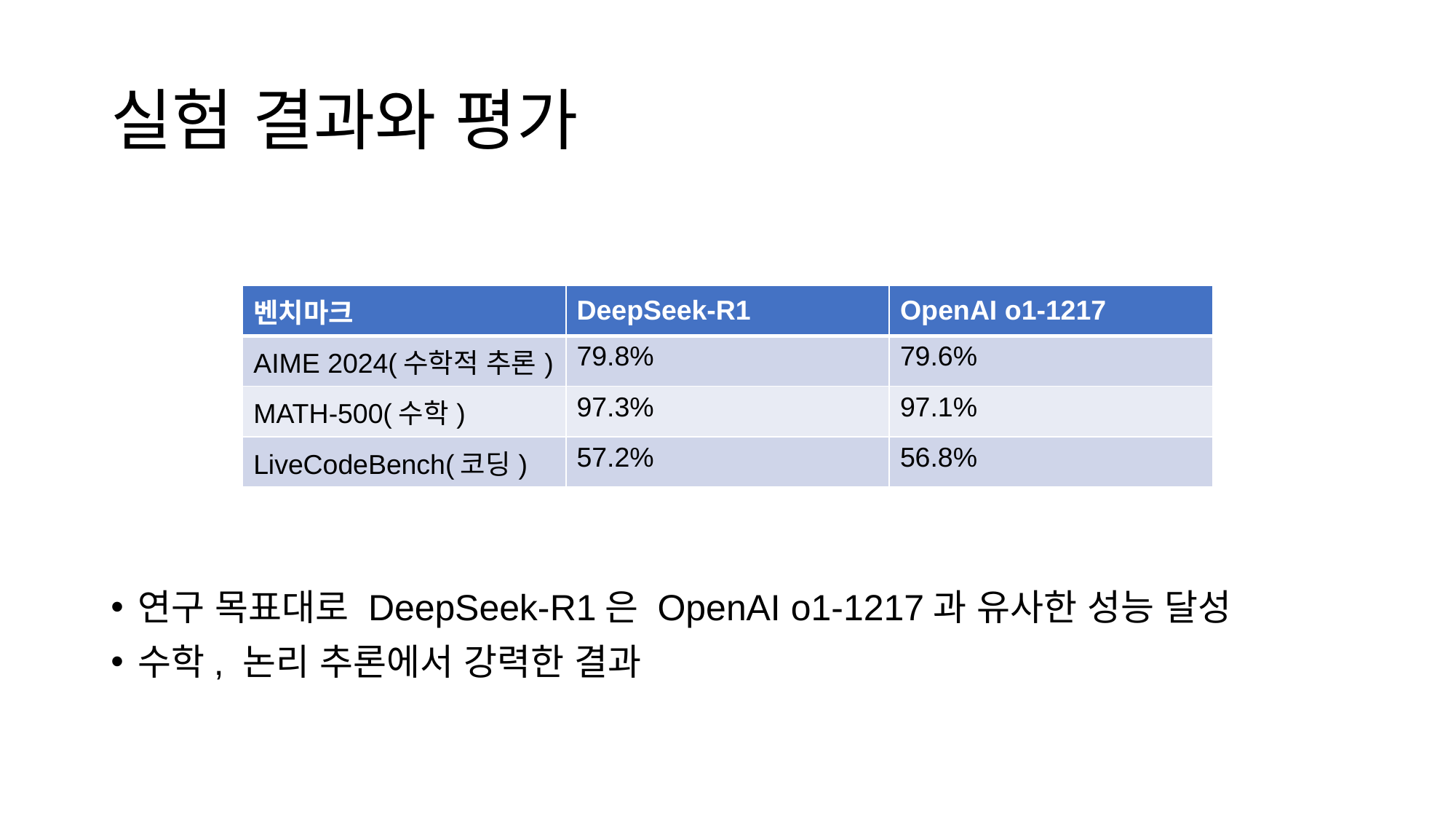

# 실험 결과와 평가
| 벤치마크 | DeepSeek-R1 | OpenAI o1-1217 |
| --- | --- | --- |
| AIME 2024(수학적 추론) | 79.8% | 79.6% |
| MATH-500(수학) | 97.3% | 97.1% |
| LiveCodeBench(코딩) | 57.2% | 56.8% |
연구 목표대로 DeepSeek-R1은 OpenAI o1-1217과 유사한 성능 달성
수학, 논리 추론에서 강력한 결과